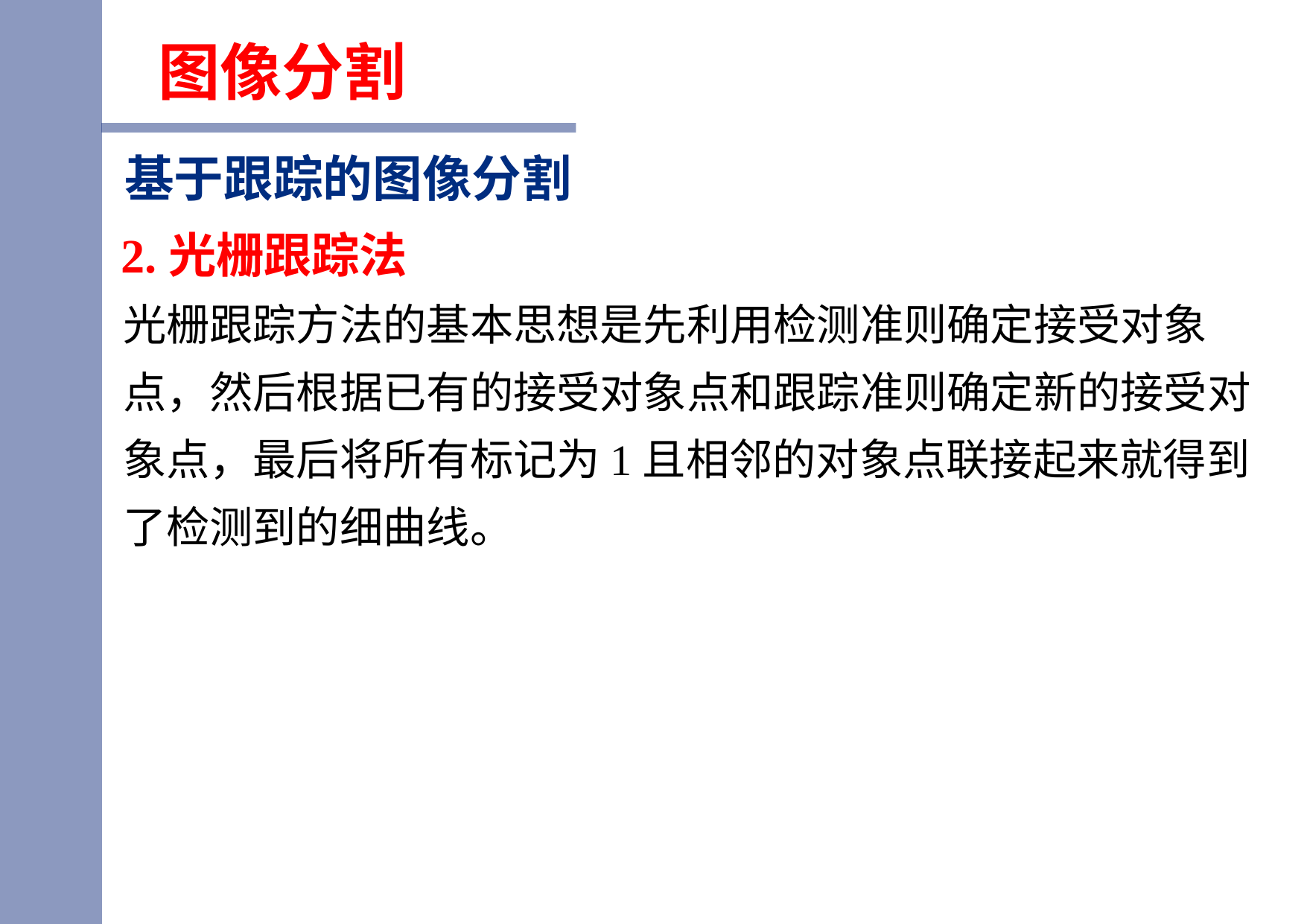

图像分割
基于跟踪的图像分割
2.光栅跟踪法
光栅跟踪方法的基本思想是先利用检测准则确定接受对象点，然后根据已有的接受对象点和跟踪准则确定新的接受对象点，最后将所有标记为1且相邻的对象点联接起来就得到了检测到的细曲线。